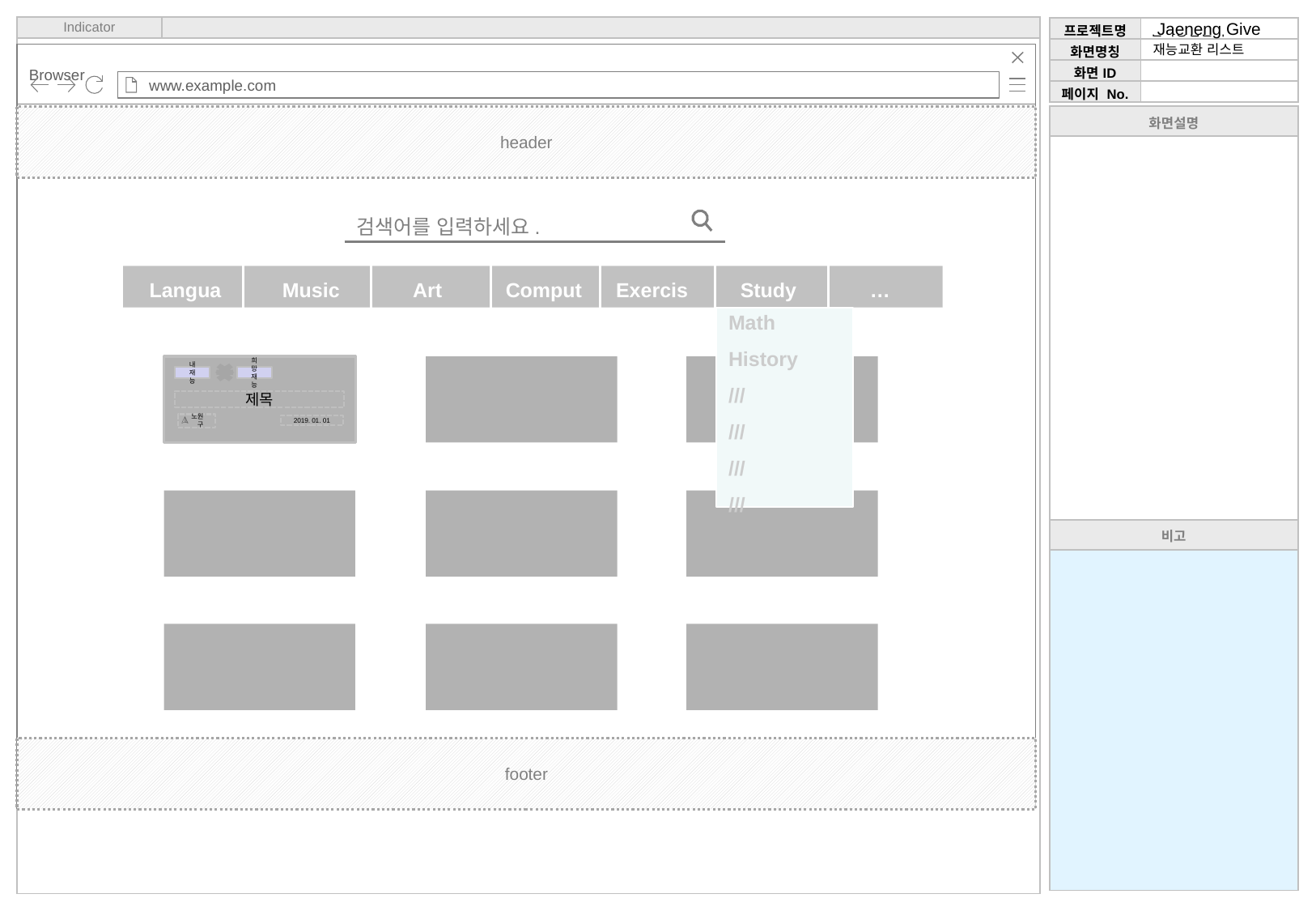

재능교환 리스트
Browser

www.example.com

header
검색어를 입력하세요.

Language
Music
Art
Computer
Exercise
Study
…
Math
History
///
///
///
///

내 재능
희망 재능
제목
노원구

2019. 01. 01
footer